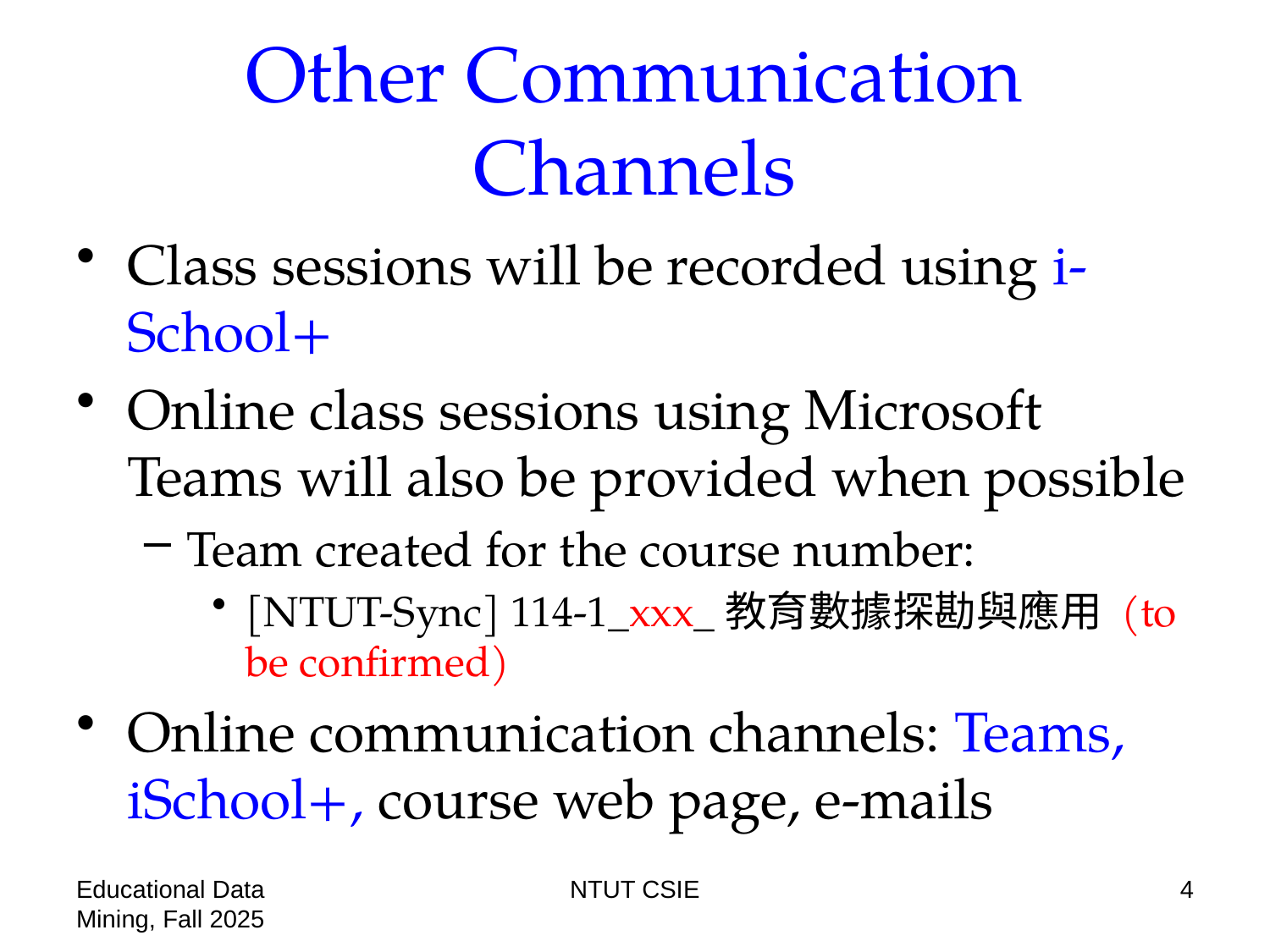

# Other Communication Channels
Class sessions will be recorded using i-School+
Online class sessions using Microsoft Teams will also be provided when possible
Team created for the course number:
[NTUT-Sync] 114-1_xxx_教育數據探勘與應用 (to be confirmed)
Online communication channels: Teams, iSchool+, course web page, e-mails

Educational Data Mining, Fall 2025
NTUT CSIE
4